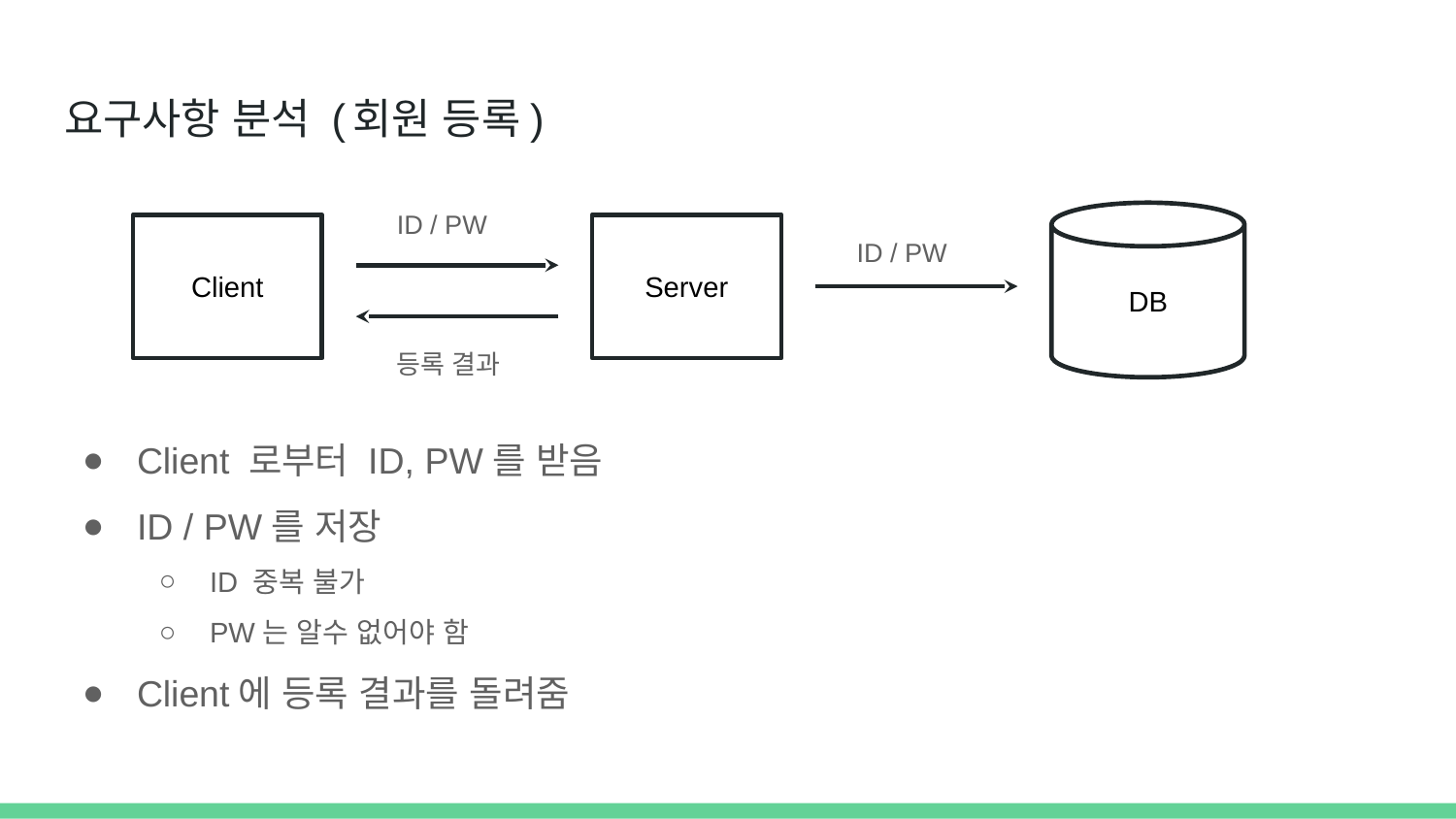

# 요구사항 분석 (회원 등록)
ID / PW
DB
Client
Server
ID / PW
등록 결과
Client 로부터 ID, PW를 받음
ID / PW를 저장
ID 중복 불가
PW는 알수 없어야 함
Client에 등록 결과를 돌려줌